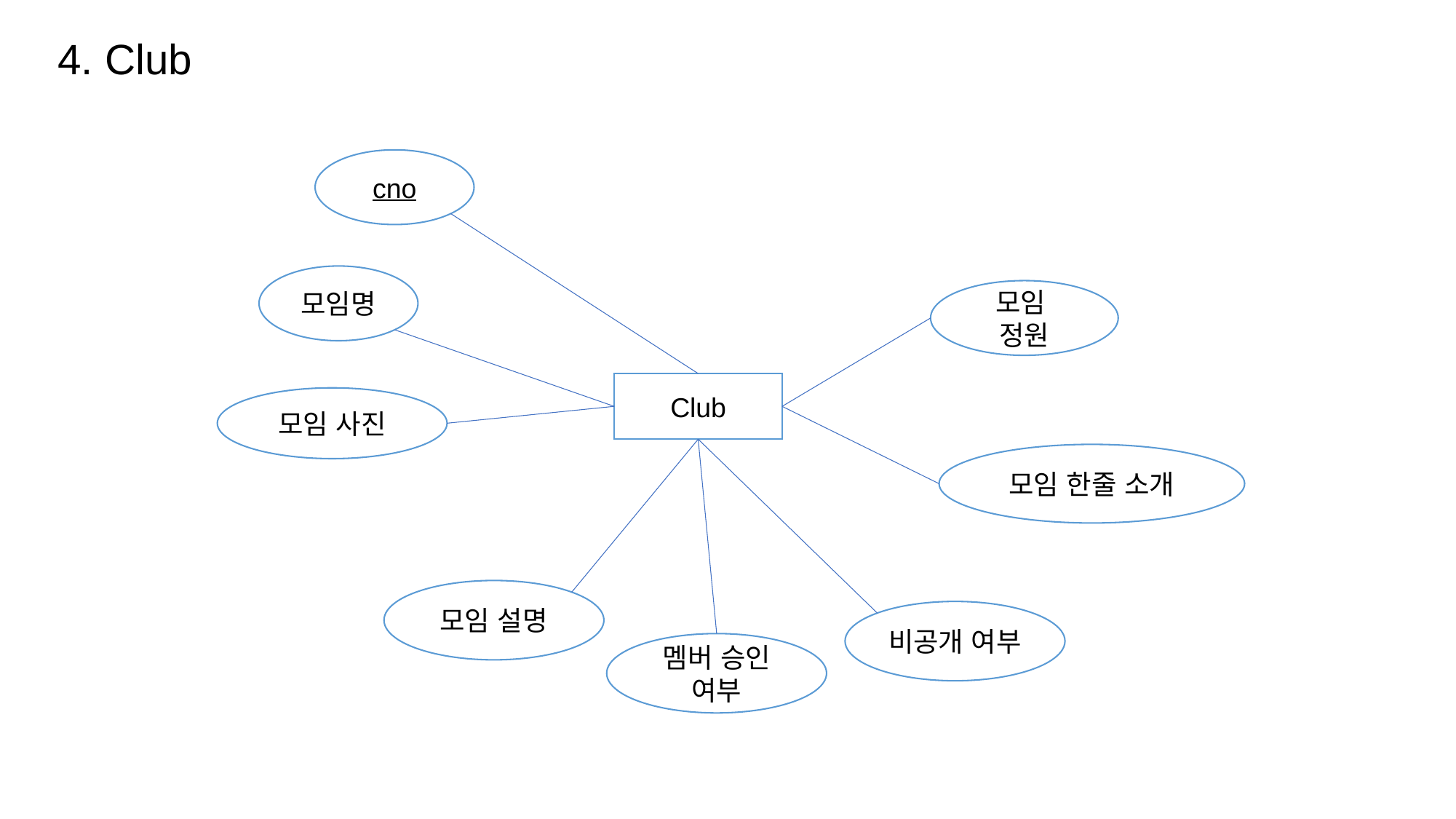

4. Club
cno
모임명
모임
정원
Club
모임 사진
모임 한줄 소개
모임 설명
비공개 여부
멤버 승인 여부